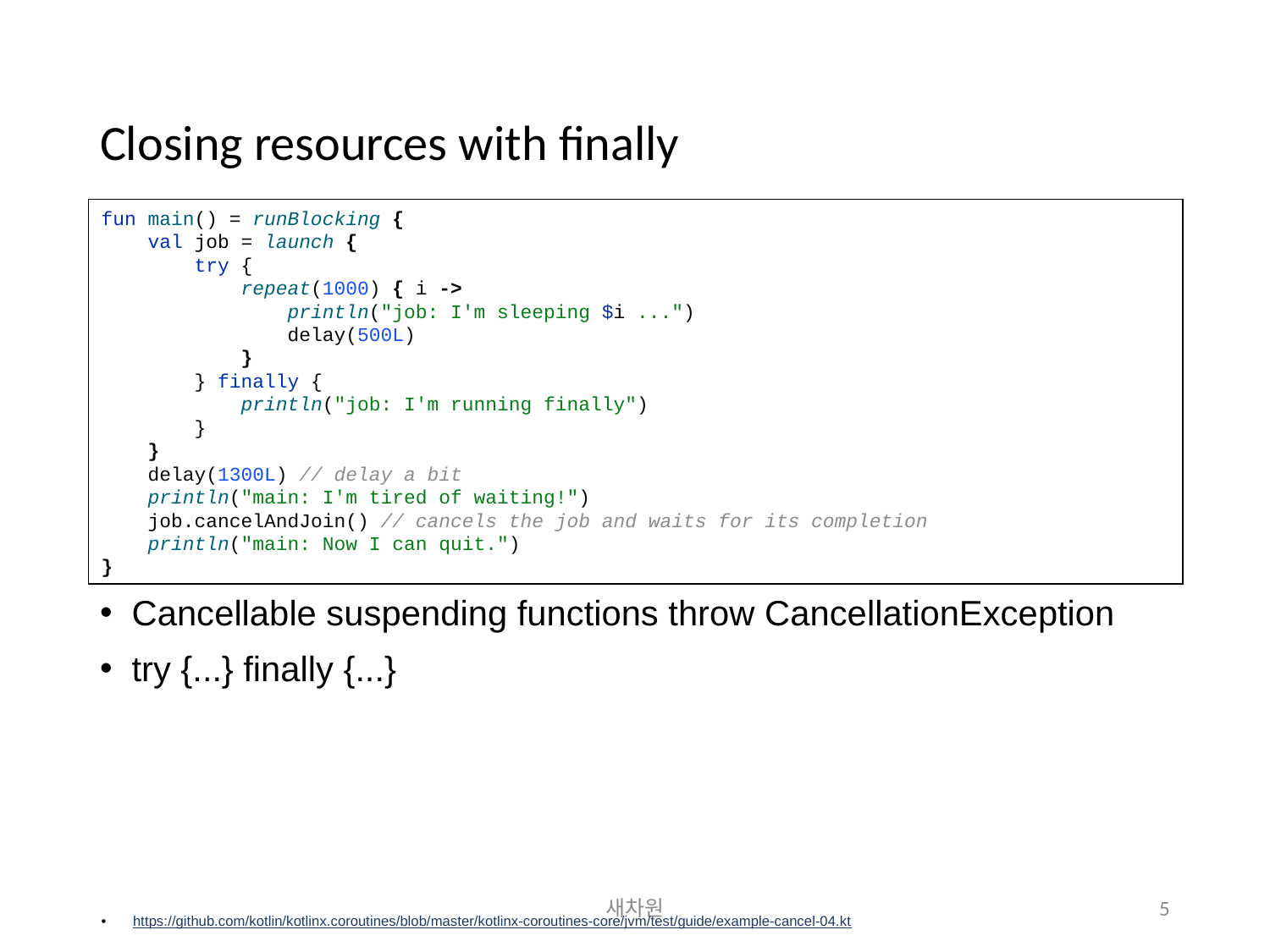

# Closing resources with finally
fun main() = runBlocking {
    val job = launch {
        try {
            repeat(1000) { i ->
                println("job: I'm sleeping $i ...")
                delay(500L)
            }
        } finally {
            println("job: I'm running finally")
        }
    }
    delay(1300L) // delay a bit
    println("main: I'm tired of waiting!")
    job.cancelAndJoin() // cancels the job and waits for its completion
    println("main: Now I can quit.")
}
Cancellable suspending functions throw CancellationException
try {...} finally {...}
새차원
5
https://github.com/kotlin/kotlinx.coroutines/blob/master/kotlinx-coroutines-core/jvm/test/guide/example-cancel-04.kt